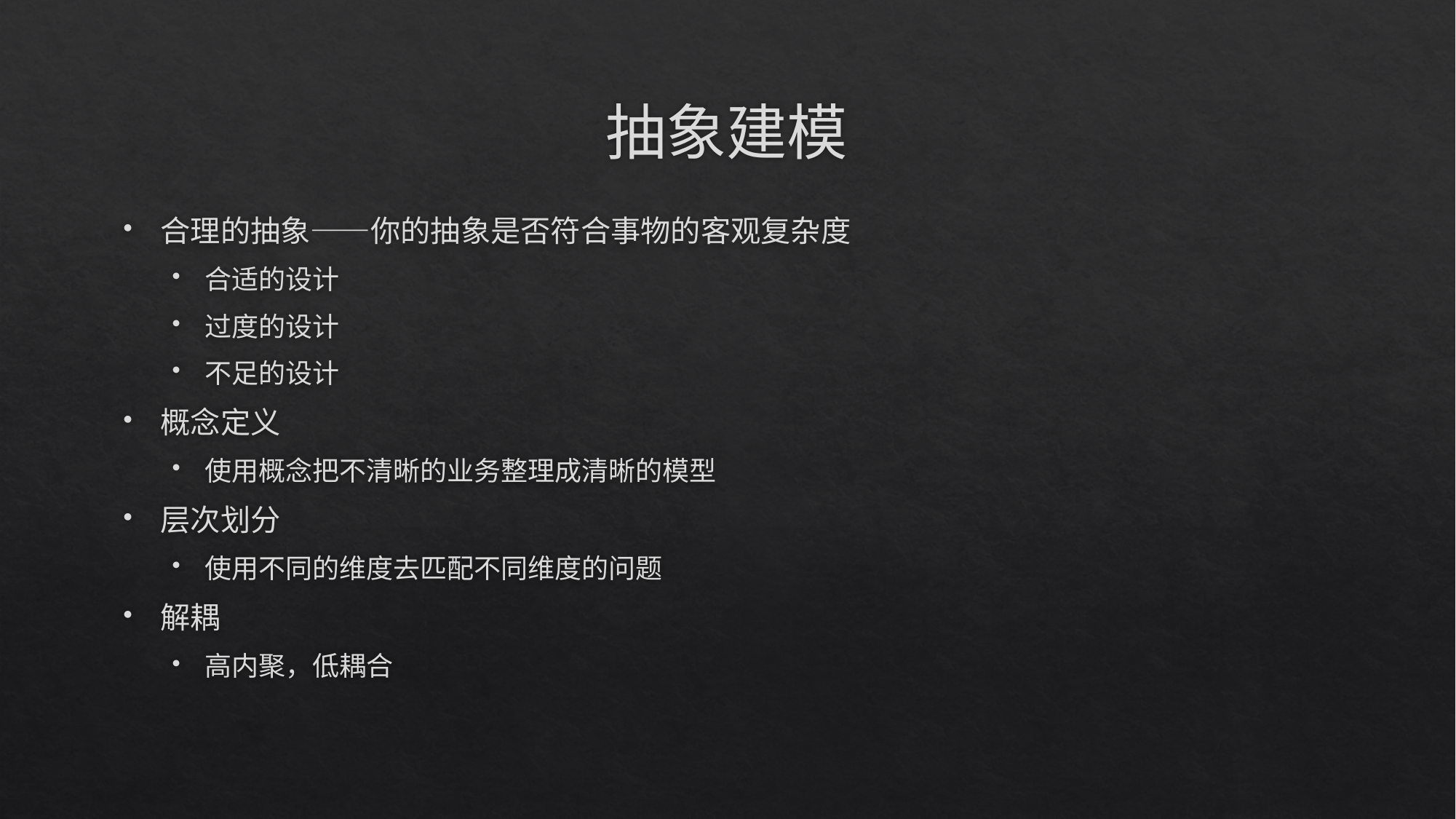

# 抽象建模
合理的抽象——你的抽象是否符合事物的客观复杂度
合适的设计
过度的设计
不足的设计
概念定义
使用概念把不清晰的业务整理成清晰的模型
层次划分
使用不同的维度去匹配不同维度的问题
解耦
高内聚，低耦合